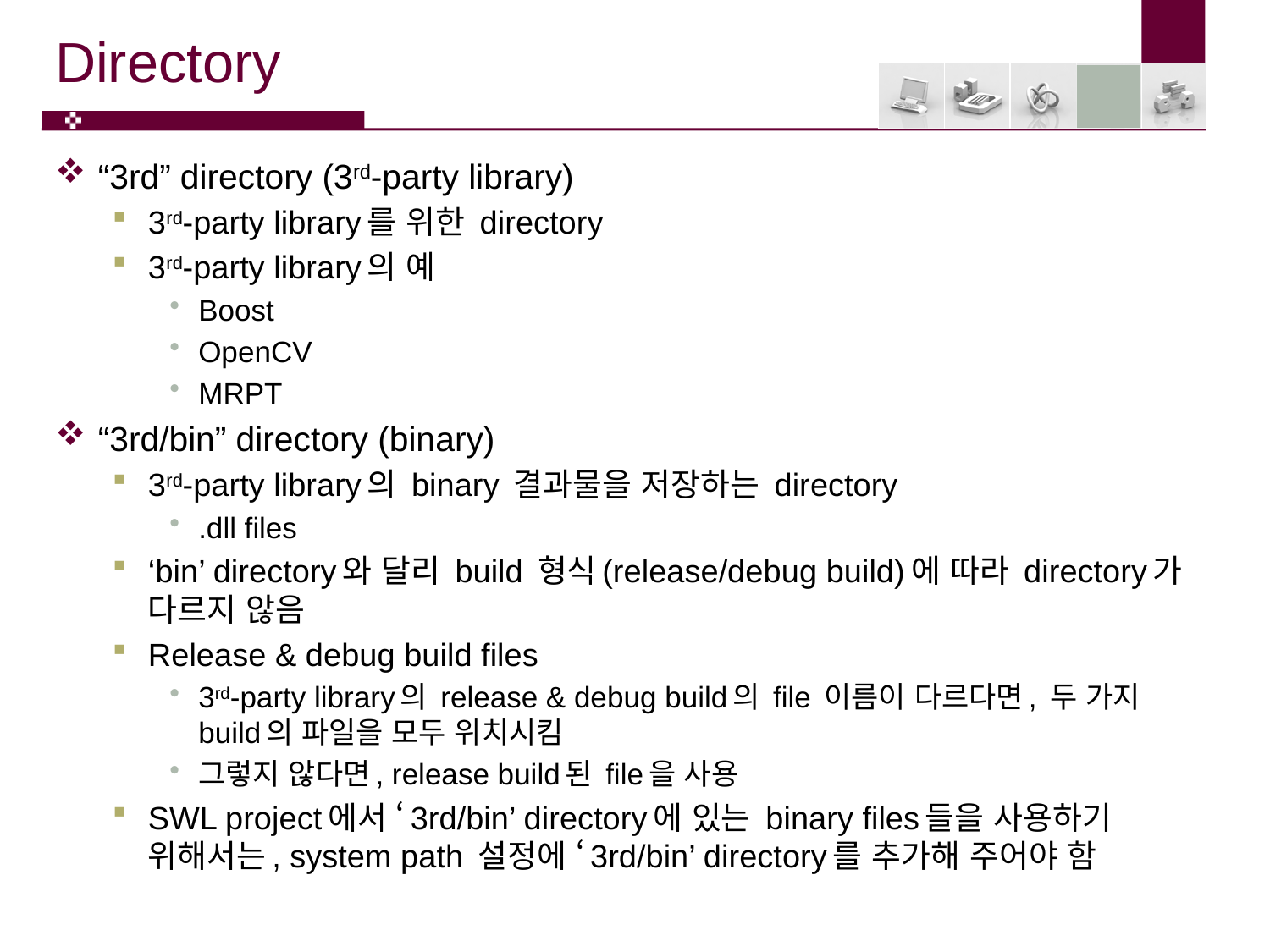

# Directory
“3rd” directory (3rd-party library)
3rd-party library를 위한 directory
3rd-party library의 예
Boost
OpenCV
MRPT
“3rd/bin” directory (binary)
3rd-party library의 binary 결과물을 저장하는 directory
.dll files
‘bin’ directory와 달리 build 형식(release/debug build)에 따라 directory가 다르지 않음
Release & debug build files
3rd-party library의 release & debug build의 file 이름이 다르다면, 두 가지 build의 파일을 모두 위치시킴
그렇지 않다면, release build된 file을 사용
SWL project에서 ‘3rd/bin’ directory에 있는 binary files들을 사용하기 위해서는, system path 설정에 ‘3rd/bin’ directory를 추가해 주어야 함